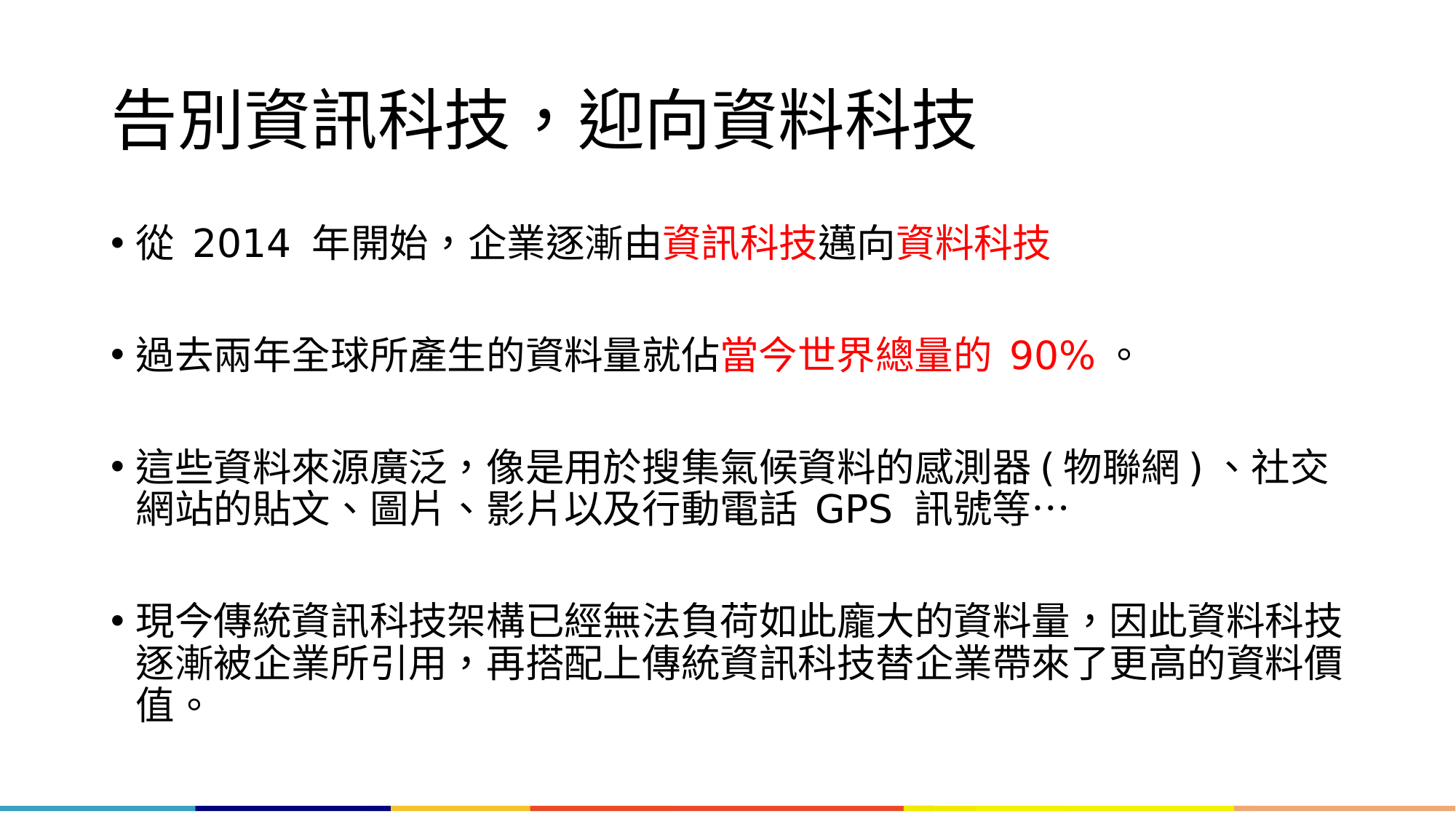

# 告別資訊科技，迎向資料科技
從 2014 年開始，企業逐漸由資訊科技邁向資料科技

過去兩年全球所產生的資料量就佔當今世界總量的 90%。

這些資料來源廣泛，像是用於搜集氣候資料的感測器(物聯網)、社交網站的貼文、圖片、影片以及行動電話 GPS 訊號等…

現今傳統資訊科技架構已經無法負荷如此龐大的資料量，因此資料科技逐漸被企業所引用，再搭配上傳統資訊科技替企業帶來了更高的資料價值。